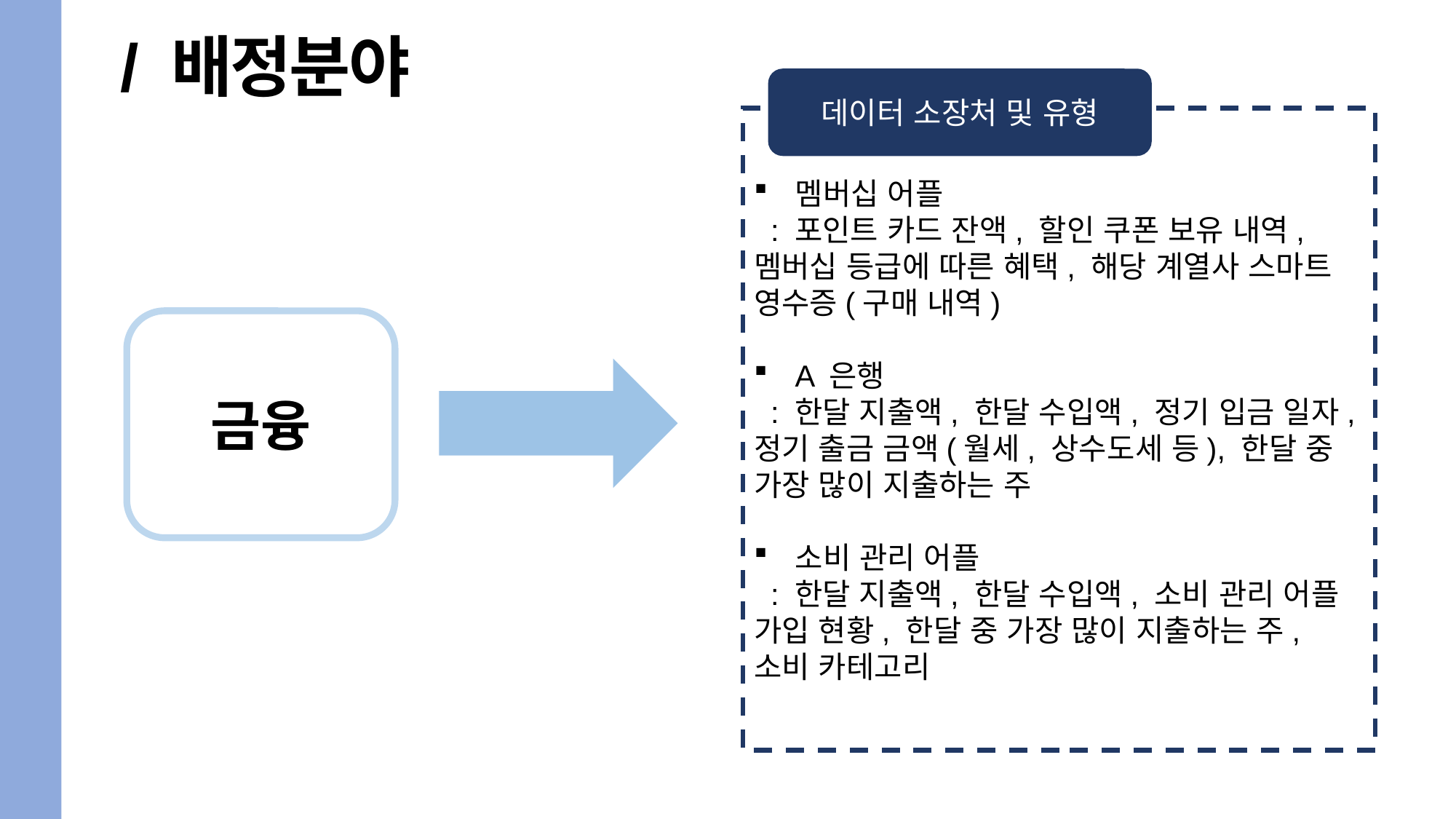

/ 배정분야
데이터 소장처 및 유형
멤버십 어플
  : 포인트 카드 잔액, 할인 쿠폰 보유 내역, 멤버십 등급에 따른 혜택, 해당 계열사 스마트 영수증(구매 내역)

A 은행
  : 한달 지출액, 한달 수입액, 정기 입금 일자, 정기 출금 금액(월세, 상수도세 등), 한달 중 가장 많이 지출하는 주

소비 관리 어플
  : 한달 지출액, 한달 수입액, 소비 관리 어플 가입 현황, 한달 중 가장 많이 지출하는 주, 소비 카테고리
금융